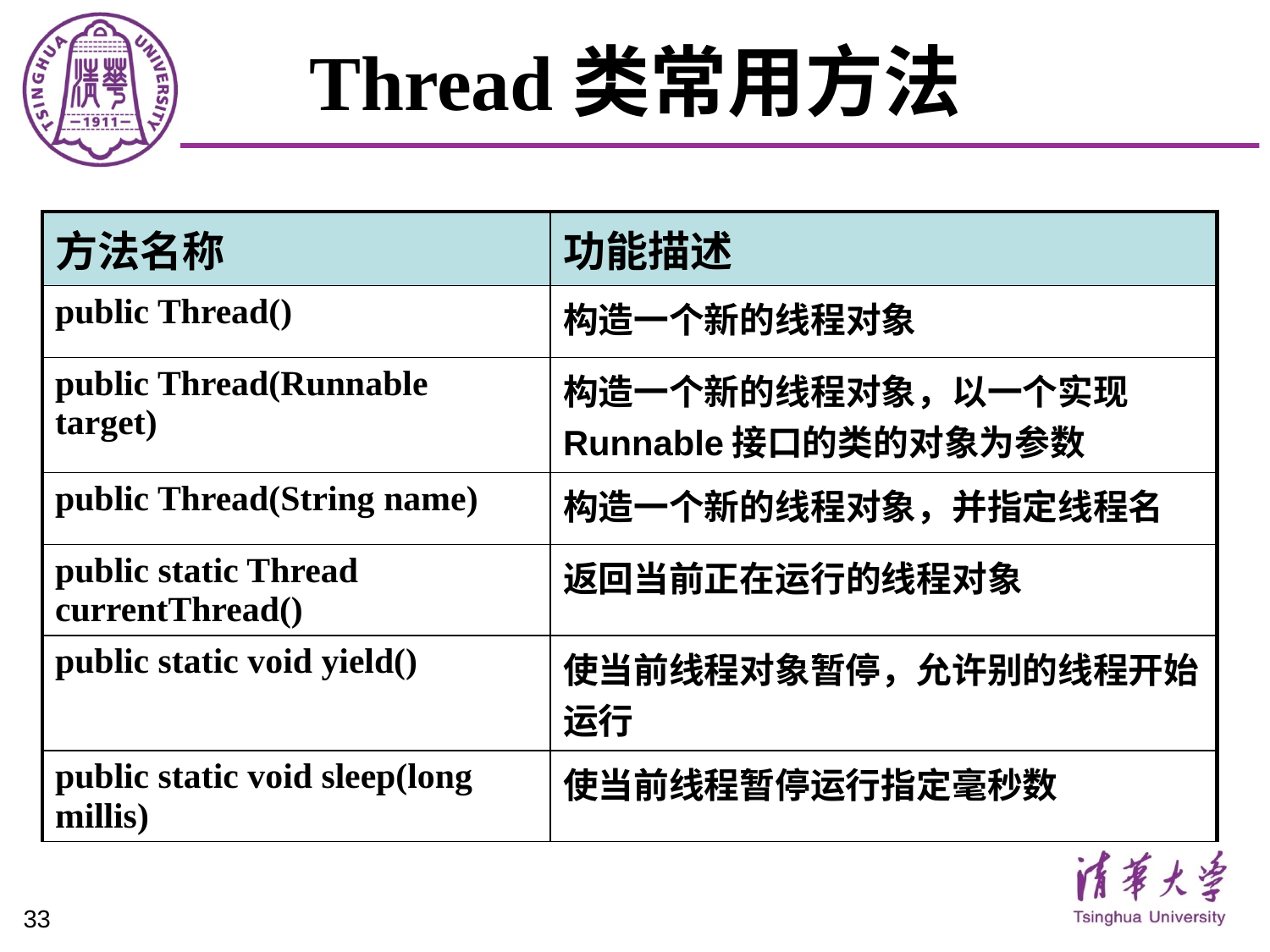

# Thread类常用方法
| 方法名称 | 功能描述 |
| --- | --- |
| public Thread() | 构造一个新的线程对象 |
| public Thread(Runnable target) | 构造一个新的线程对象，以一个实现Runnable接口的类的对象为参数 |
| public Thread(String name) | 构造一个新的线程对象，并指定线程名 |
| public static Thread currentThread() | 返回当前正在运行的线程对象 |
| public static void yield() | 使当前线程对象暂停，允许别的线程开始运行 |
| public static void sleep(long millis) | 使当前线程暂停运行指定毫秒数 |
33